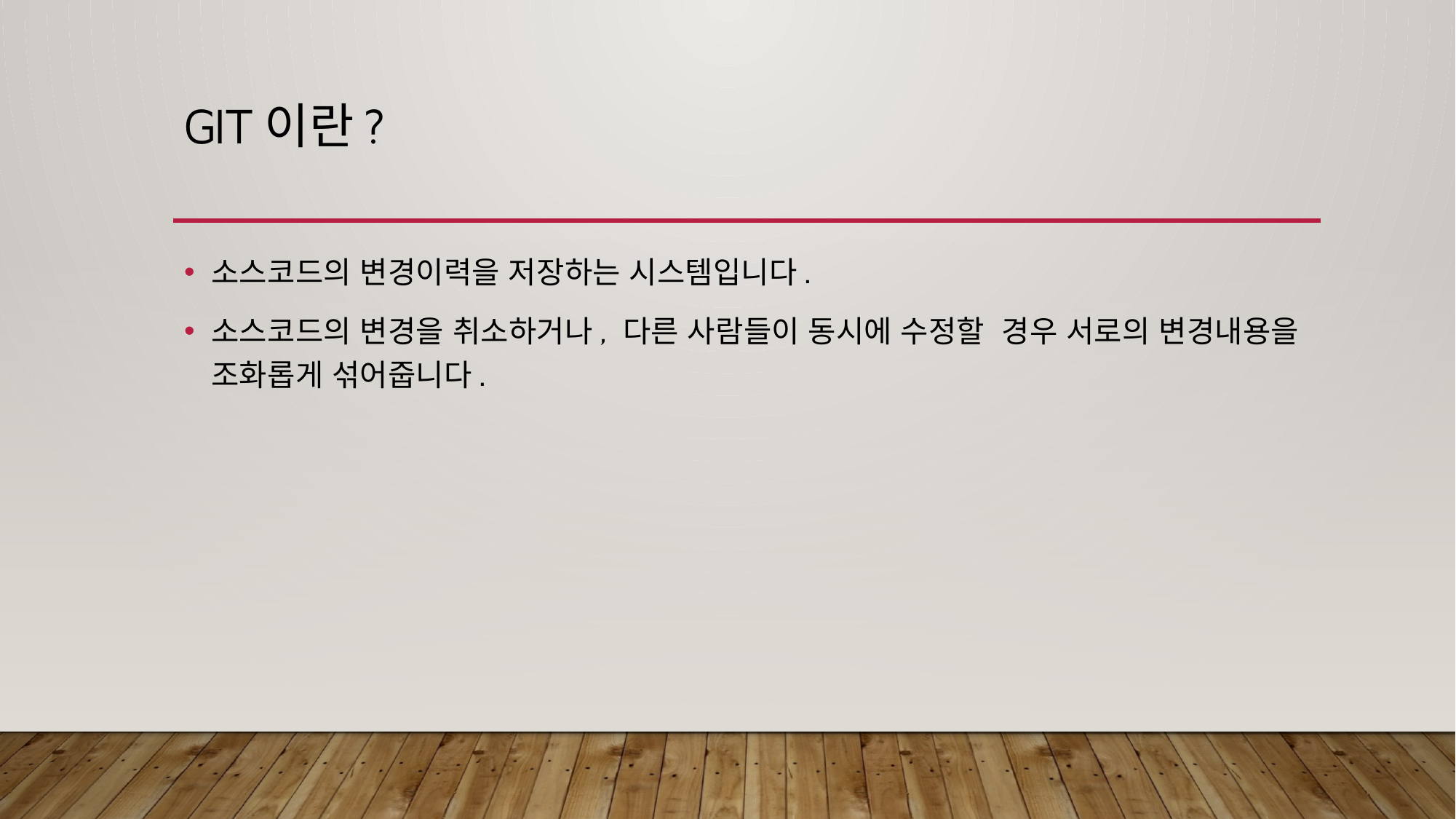

# git이란?
소스코드의 변경이력을 저장하는 시스템입니다.
소스코드의 변경을 취소하거나, 다른 사람들이 동시에 수정할  경우 서로의 변경내용을 조화롭게 섞어줍니다.